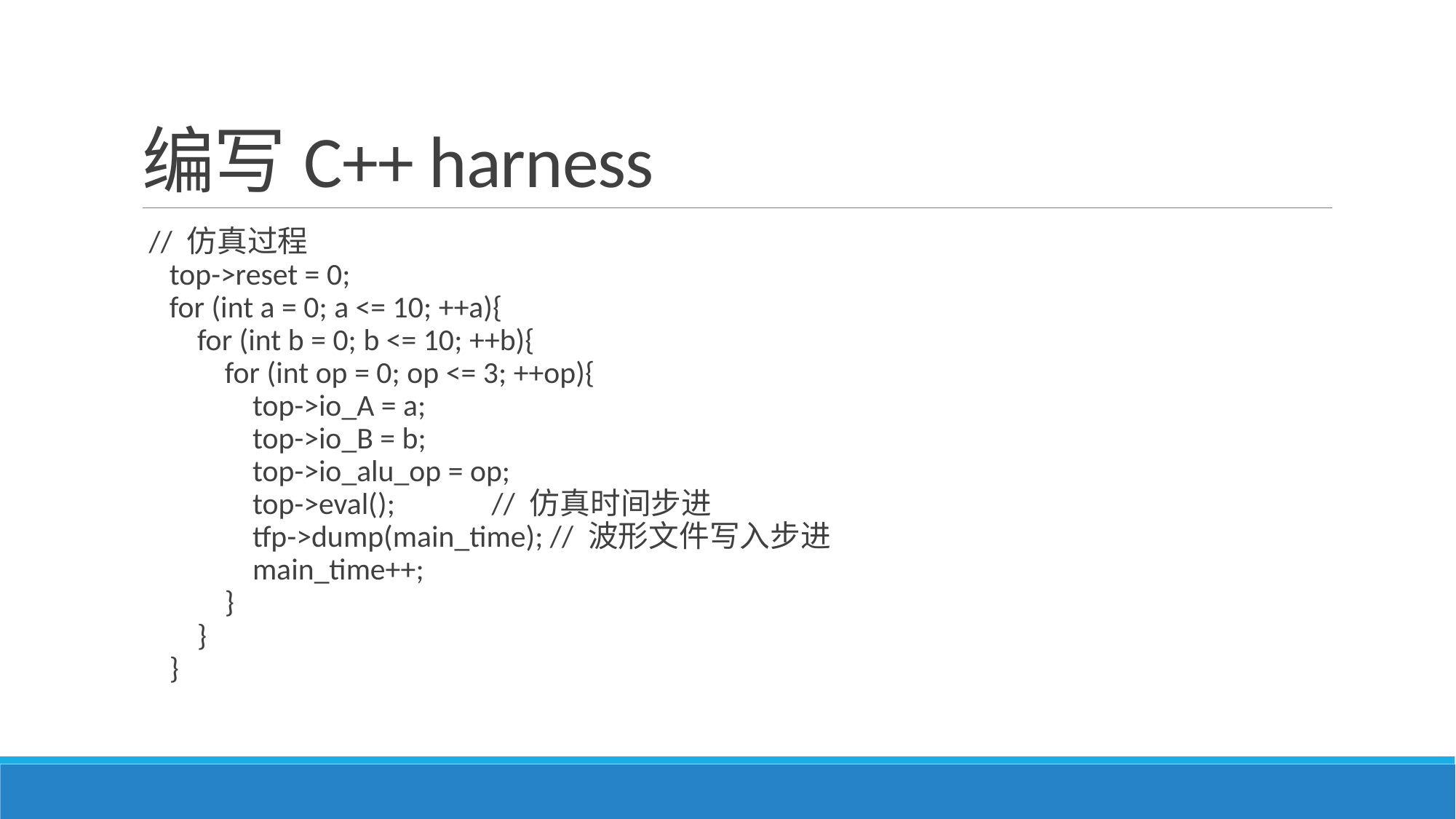

# 编写C++ harness
 // 仿真过程
    top->reset = 0;
    for (int a = 0; a <= 10; ++a){
        for (int b = 0; b <= 10; ++b){
            for (int op = 0; op <= 3; ++op){
                top->io_A = a;
                top->io_B = b;
                top->io_alu_op = op;
                top->eval();              // 仿真时间步进
                tfp->dump(main_time); // 波形文件写入步进
                main_time++;
            }
        }
    }